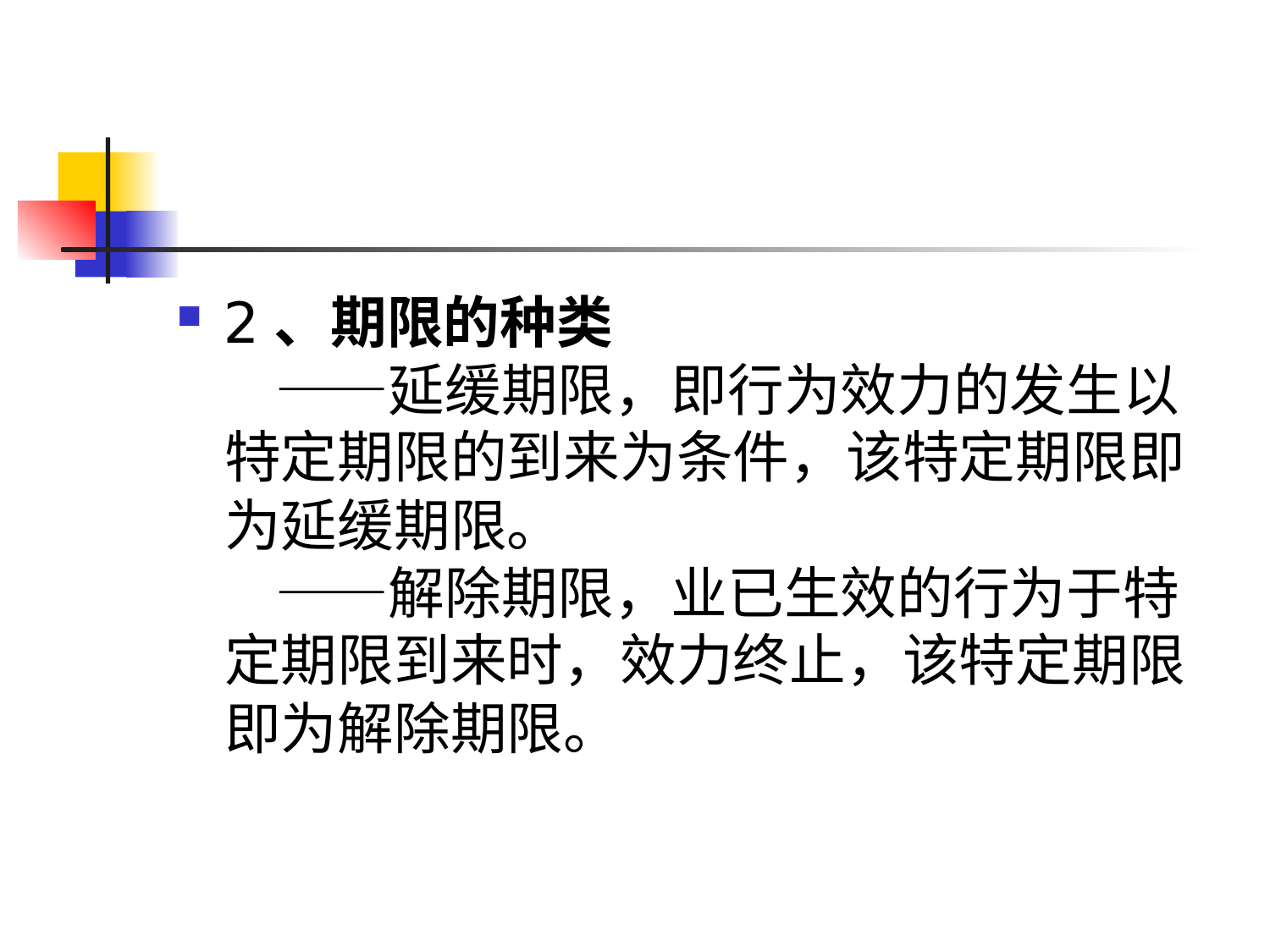

#
2、期限的种类
    ——延缓期限，即行为效力的发生以特定期限的到来为条件，该特定期限即为延缓期限。
    ——解除期限，业已生效的行为于特定期限到来时，效力终止，该特定期限即为解除期限。